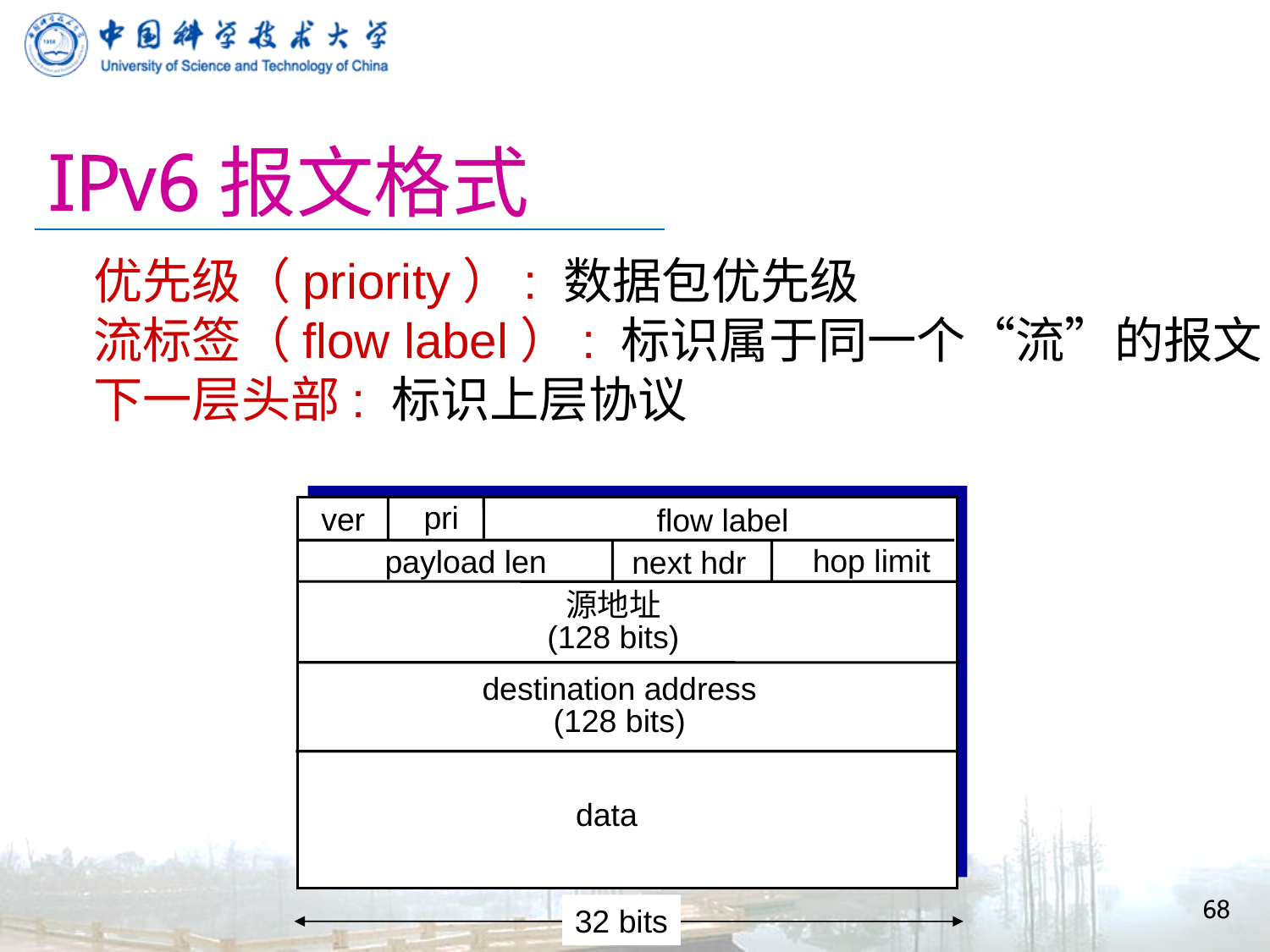

# IPv6报文格式
优先级（priority）: 数据包优先级
流标签（flow label）: 标识属于同一个“流”的报文
下一层头部: 标识上层协议

pri
ver
flow label

hop limit
payload len
next hdr

源地址
(128 bits)

destination address
(128 bits)

data
68
32 bits